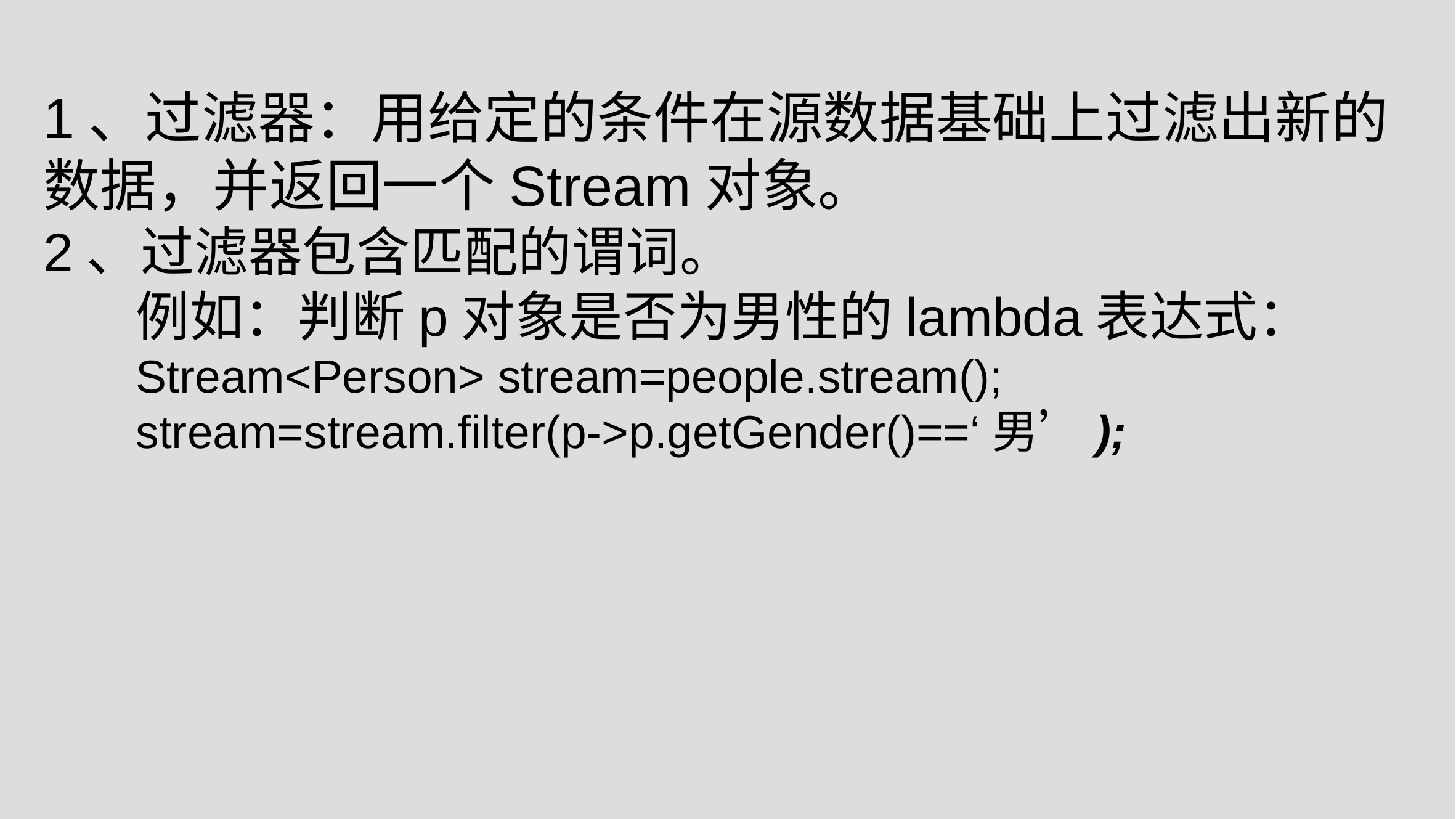

1、过滤器：用给定的条件在源数据基础上过滤出新的数据，并返回一个Stream对象。
2、过滤器包含匹配的谓词。
	例如：判断p对象是否为男性的lambda表达式：
	Stream<Person> stream=people.stream();
	stream=stream.filter(p->p.getGender()==‘男’);